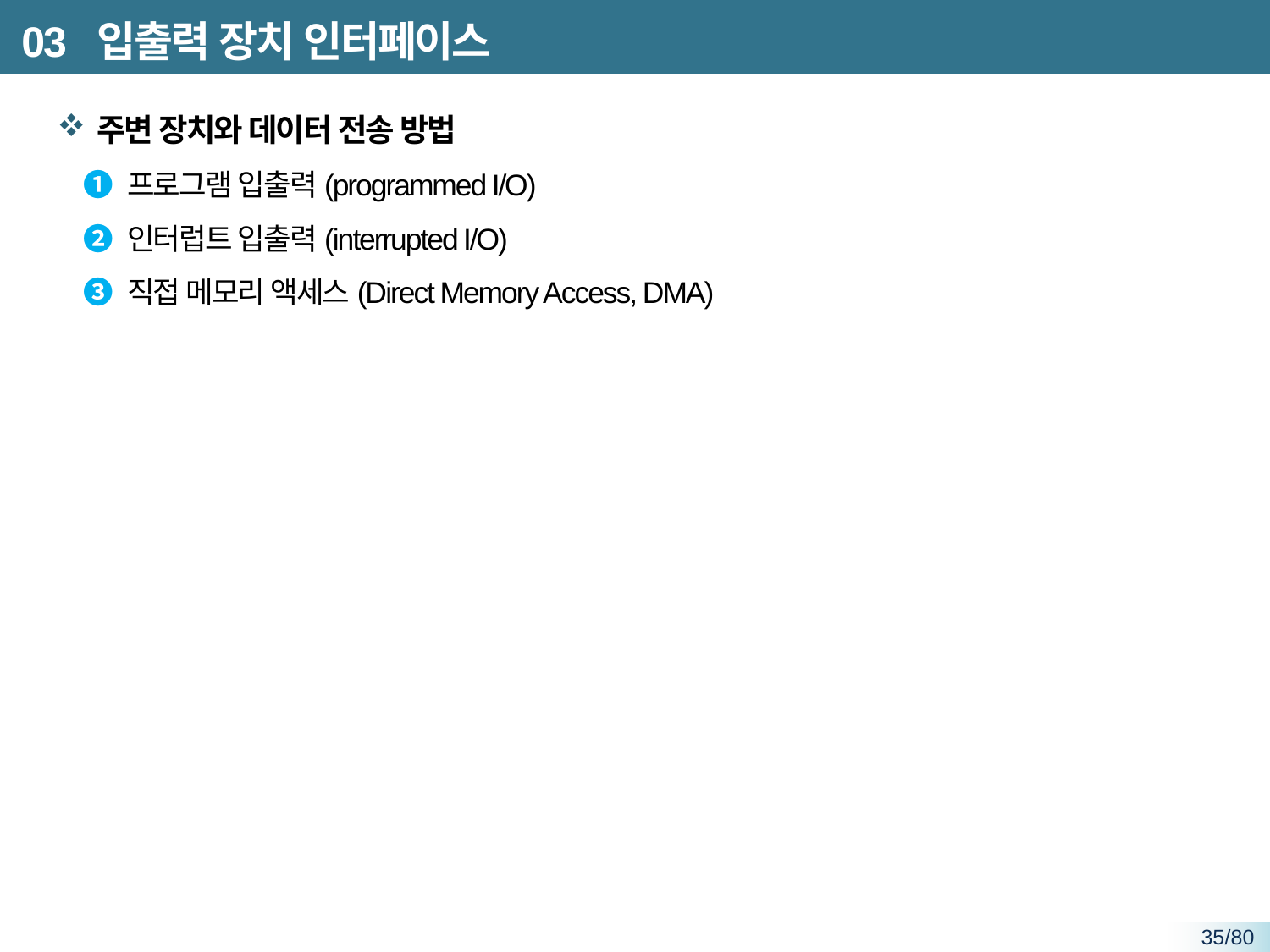

# 03  입출력 장치 인터페이스
주변 장치와 데이터 전송 방법
➊ 프로그램 입출력(programmed I/O)
➋ 인터럽트 입출력(interrupted I/O)
➌ 직접 메모리 액세스(Direct Memory Access, DMA)